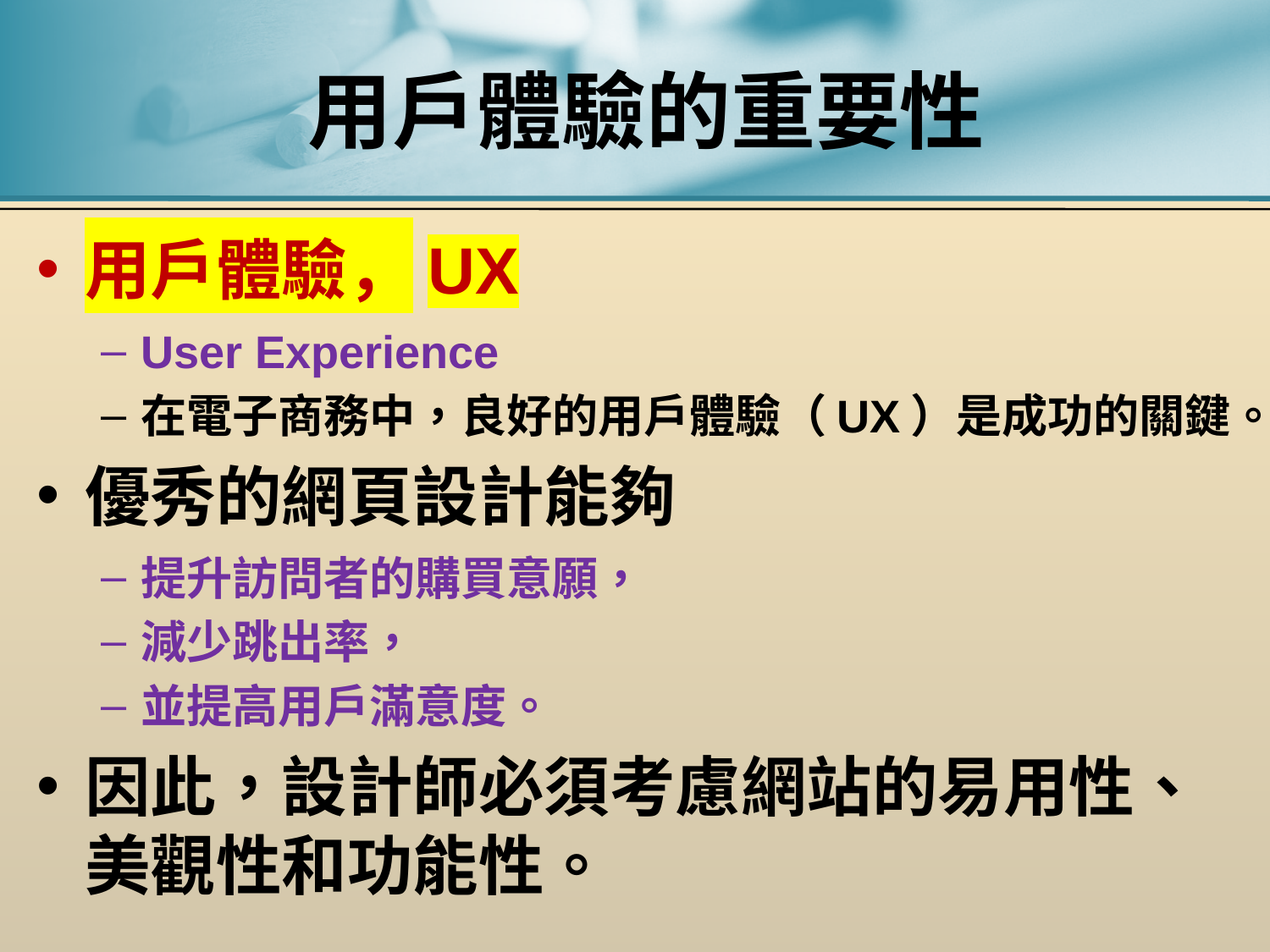

# 用戶體驗的重要性
用戶體驗，UX
User Experience
在電子商務中，良好的用戶體驗（UX）是成功的關鍵。
優秀的網頁設計能夠
提升訪問者的購買意願，
減少跳出率，
並提高用戶滿意度。
因此，設計師必須考慮網站的易用性、美觀性和功能性。